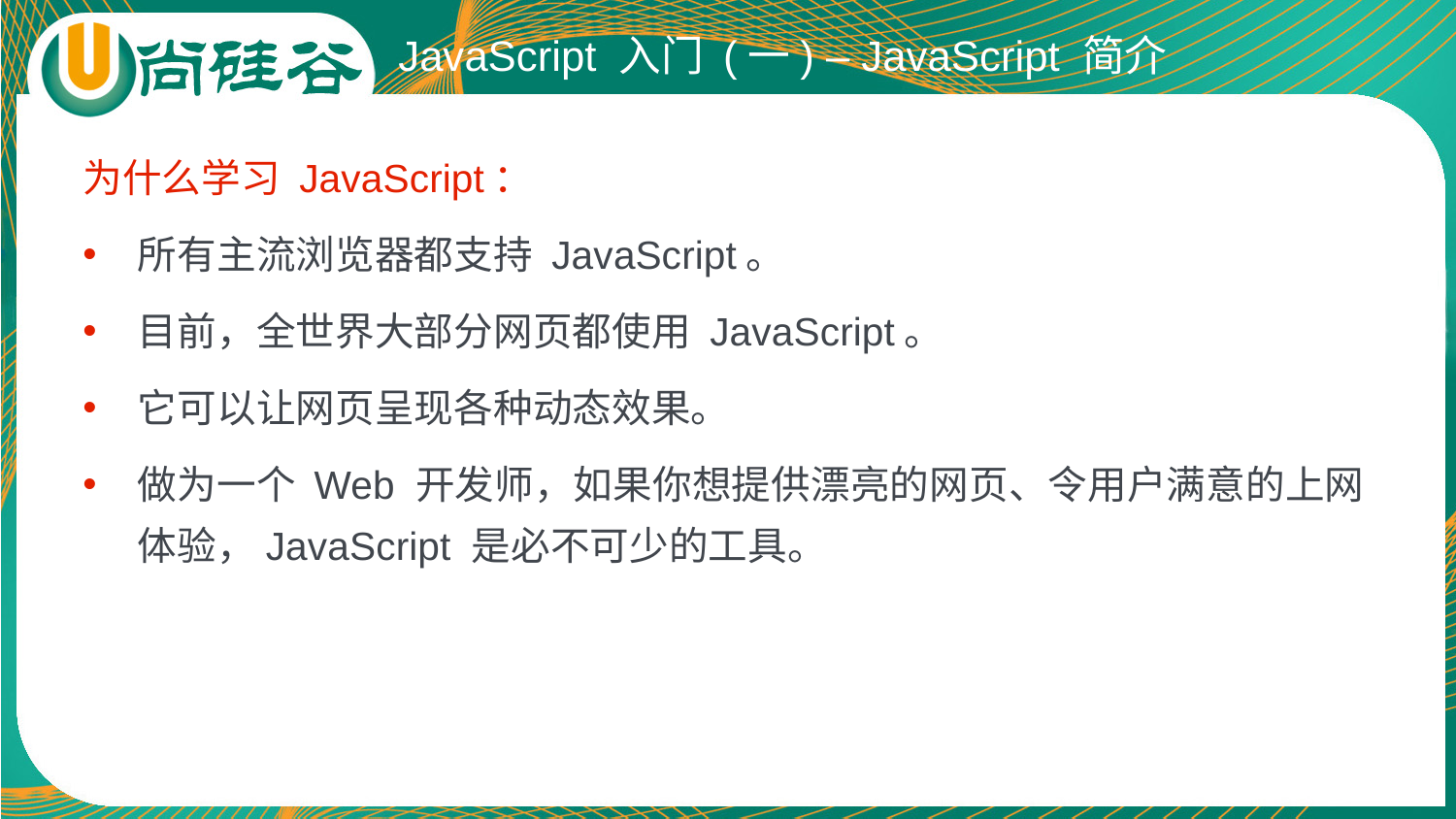

# JavaScript 入门 (一) – JavaScript 简介
为什么学习 JavaScript：
所有主流浏览器都支持 JavaScript。
目前，全世界大部分网页都使用 JavaScript。
它可以让网页呈现各种动态效果。
做为一个 Web 开发师，如果你想提供漂亮的网页、令用户满意的上网体验，JavaScript 是必不可少的工具。